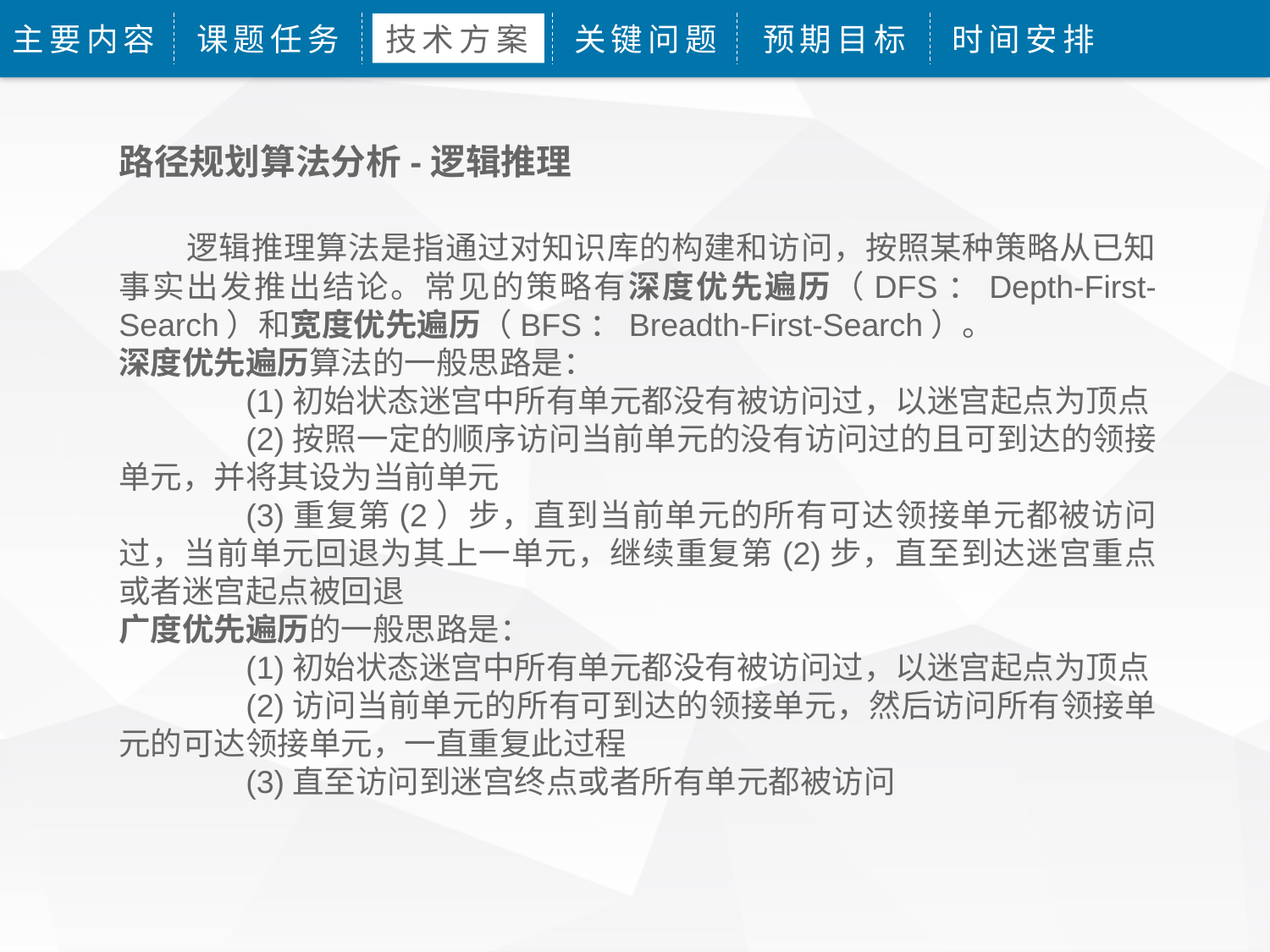

主要内容
课题任务
技术方案
关键问题
预期目标
时间安排

路径规划算法分析-逻辑推理

       逻辑推理算法是指通过对知识库的构建和访问，按照某种策略从已知事实出发推出结论。常见的策略有深度优先遍历（DFS：Depth-First-Search）和宽度优先遍历（BFS：Breadth-First-Search）。
深度优先遍历算法的一般思路是：
	(1)初始状态迷宫中所有单元都没有被访问过，以迷宫起点为顶点
	(2)按照一定的顺序访问当前单元的没有访问过的且可到达的领接单元，并将其设为当前单元
	(3)重复第(2）步，直到当前单元的所有可达领接单元都被访问过，当前单元回退为其上一单元，继续重复第(2)步，直至到达迷宫重点或者迷宫起点被回退
广度优先遍历的一般思路是：
	(1)初始状态迷宫中所有单元都没有被访问过，以迷宫起点为顶点
	(2)访问当前单元的所有可到达的领接单元，然后访问所有领接单元的可达领接单元，一直重复此过程
	(3)直至访问到迷宫终点或者所有单元都被访问